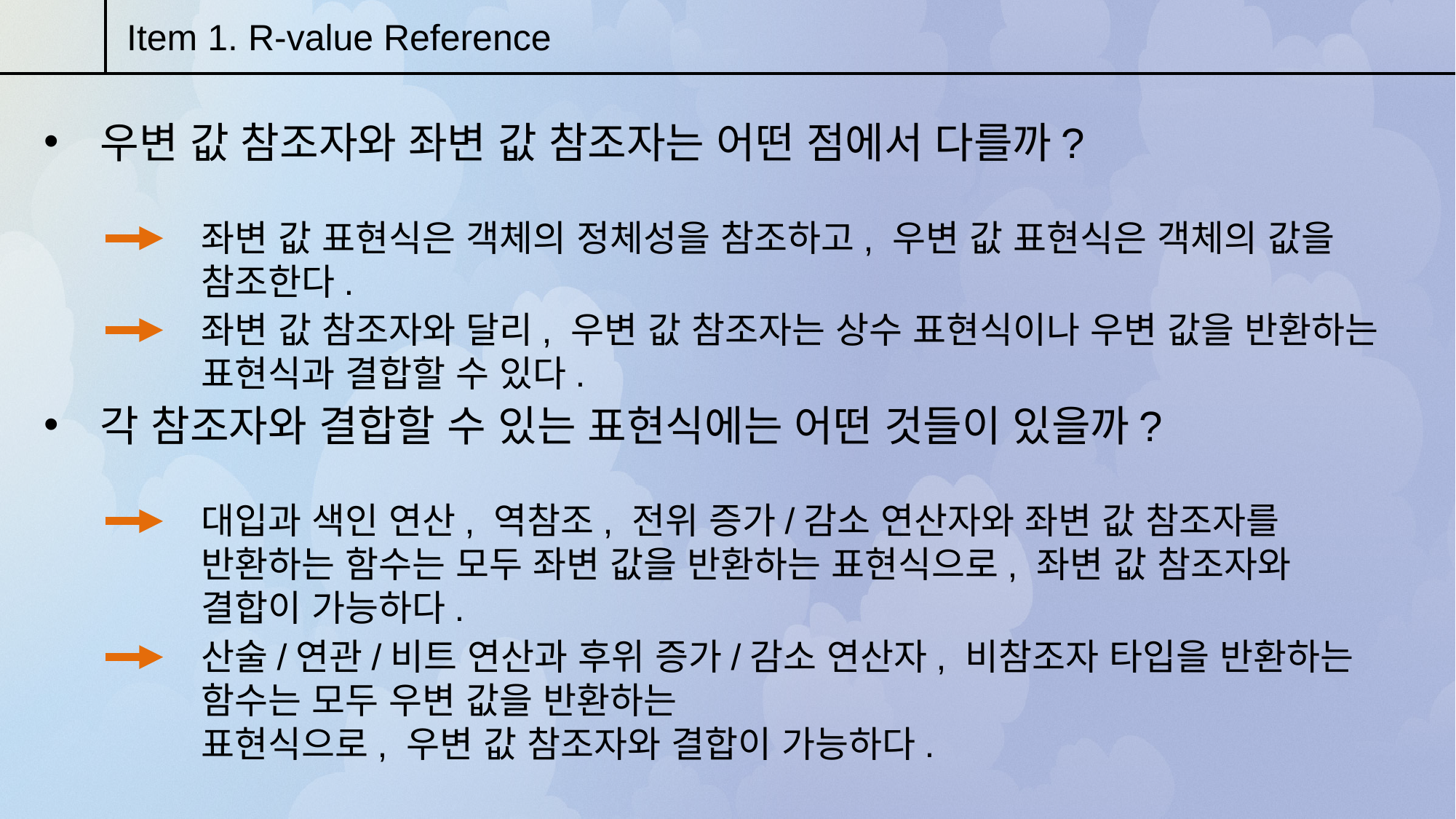

Item 1. R-value Reference
 우변 값 참조자와 좌변 값 참조자는 어떤 점에서 다를까?
좌변 값 표현식은 객체의 정체성을 참조하고, 우변 값 표현식은 객체의 값을 참조한다.
좌변 값 참조자와 달리, 우변 값 참조자는 상수 표현식이나 우변 값을 반환하는 표현식과 결합할 수 있다.
 각 참조자와 결합할 수 있는 표현식에는 어떤 것들이 있을까?
대입과 색인 연산, 역참조, 전위 증가/감소 연산자와 좌변 값 참조자를 반환하는 함수는 모두 좌변 값을 반환하는 표현식으로, 좌변 값 참조자와 결합이 가능하다.
산술/연관/비트 연산과 후위 증가/감소 연산자, 비참조자 타입을 반환하는 함수는 모두 우변 값을 반환하는
표현식으로, 우변 값 참조자와 결합이 가능하다.